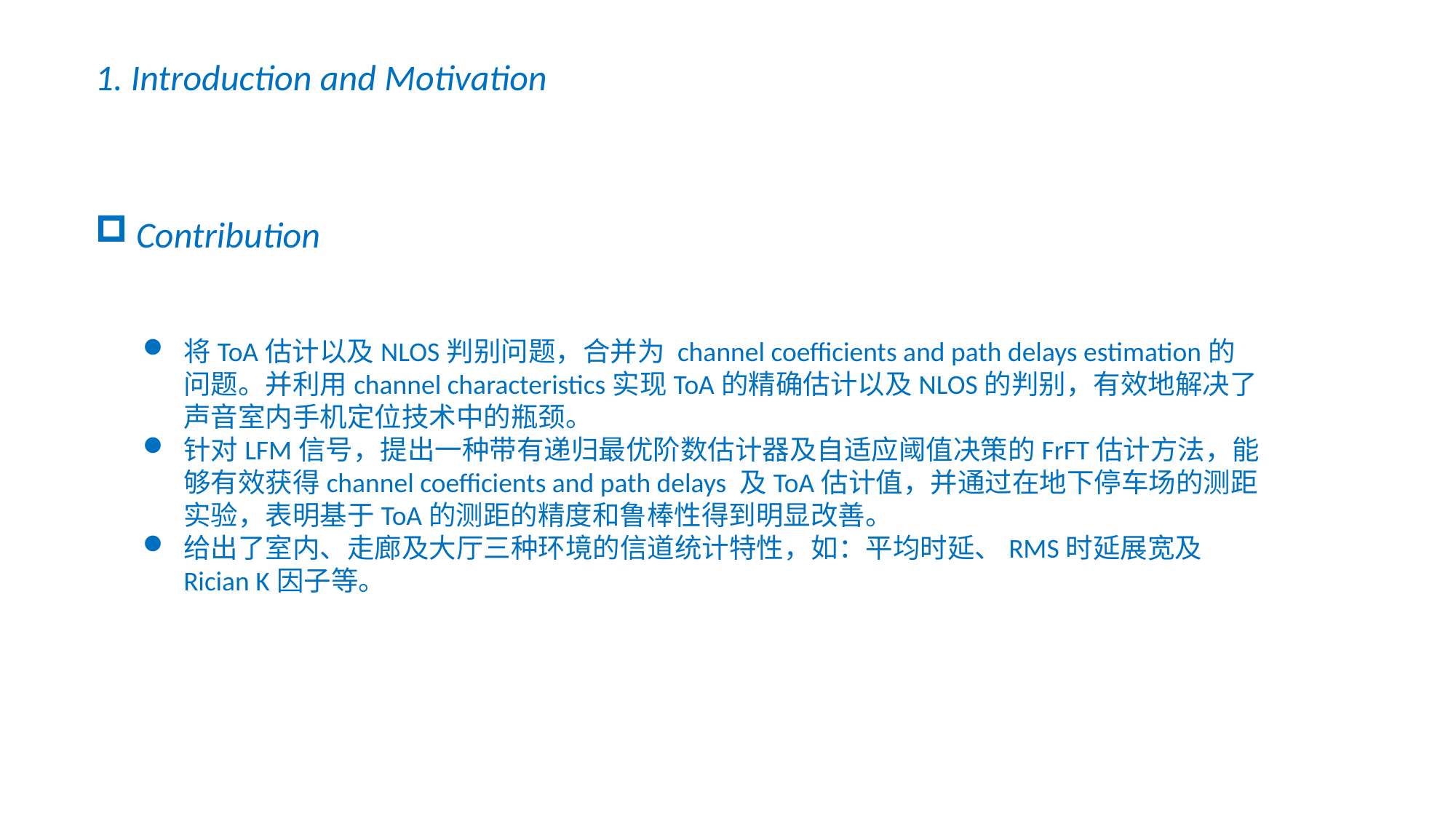

1. Introduction and Motivation
Contribution
将ToA估计以及NLOS判别问题，合并为 channel coefficients and path delays estimation的问题。并利用channel characteristics实现ToA的精确估计以及NLOS的判别，有效地解决了声音室内手机定位技术中的瓶颈。
针对LFM信号，提出一种带有递归最优阶数估计器及自适应阈值决策的FrFT估计方法，能够有效获得channel coefficients and path delays 及ToA估计值，并通过在地下停车场的测距实验，表明基于ToA的测距的精度和鲁棒性得到明显改善。
给出了室内、走廊及大厅三种环境的信道统计特性，如：平均时延、RMS时延展宽及Rician K因子等。